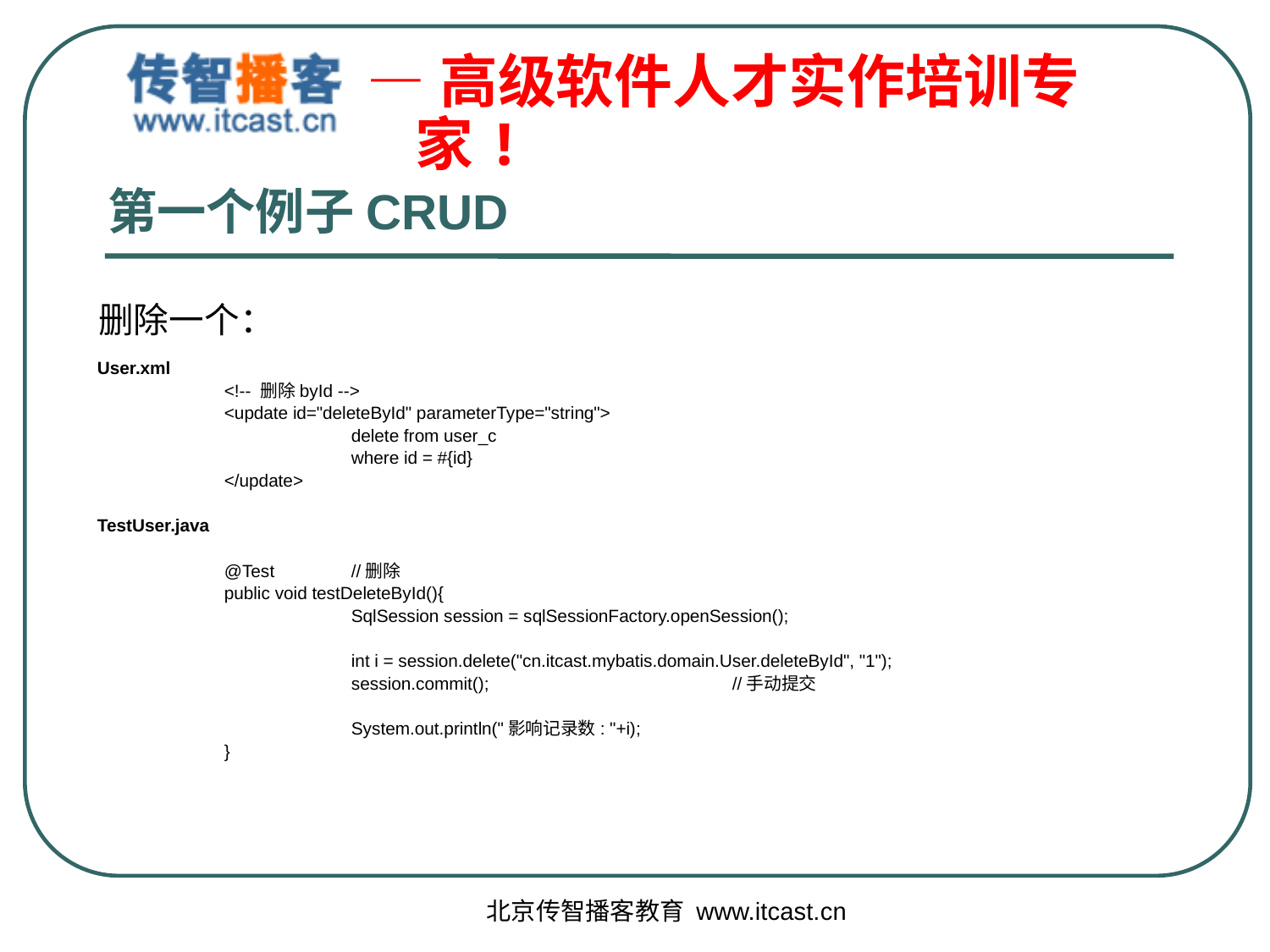

# 第一个例子CRUD
删除一个：
User.xml
	<!-- 删除byId -->
	<update id="deleteById" parameterType="string">
		delete from user_c
		where id = #{id}
	</update>

TestUser.java

	@Test	//删除
	public void testDeleteById(){
		SqlSession session = sqlSessionFactory.openSession();

		int i = session.delete("cn.itcast.mybatis.domain.User.deleteById", "1");
		session.commit();		//手动提交

		System.out.println("影响记录数: "+i);
	}
北京传智播客教育 www.itcast.cn